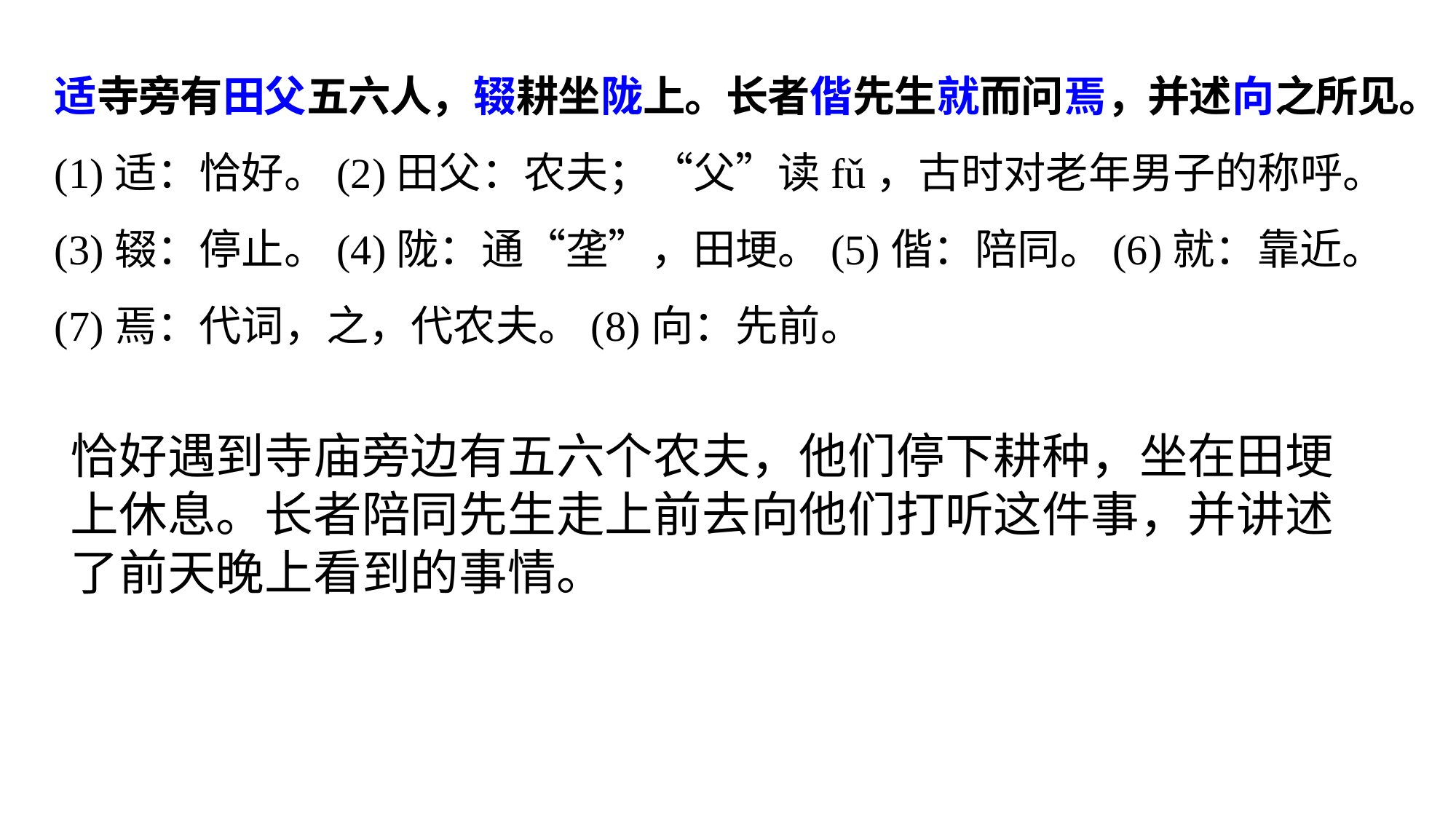

适寺旁有田父五六人，辍耕坐陇上。长者偕先生就而问焉，并述向之所见。
(1)适：恰好。(2)田父：农夫；“父”读fǔ，古时对老年男子的称呼。
(3)辍：停止。(4)陇：通“垄”，田埂。(5)偕：陪同。(6)就：靠近。
(7)焉：代词，之，代农夫。(8)向：先前。

恰好遇到寺庙旁边有五六个农夫，他们停下耕种，坐在田埂上休息。长者陪同先生走上前去向他们打听这件事，并讲述了前天晚上看到的事情。